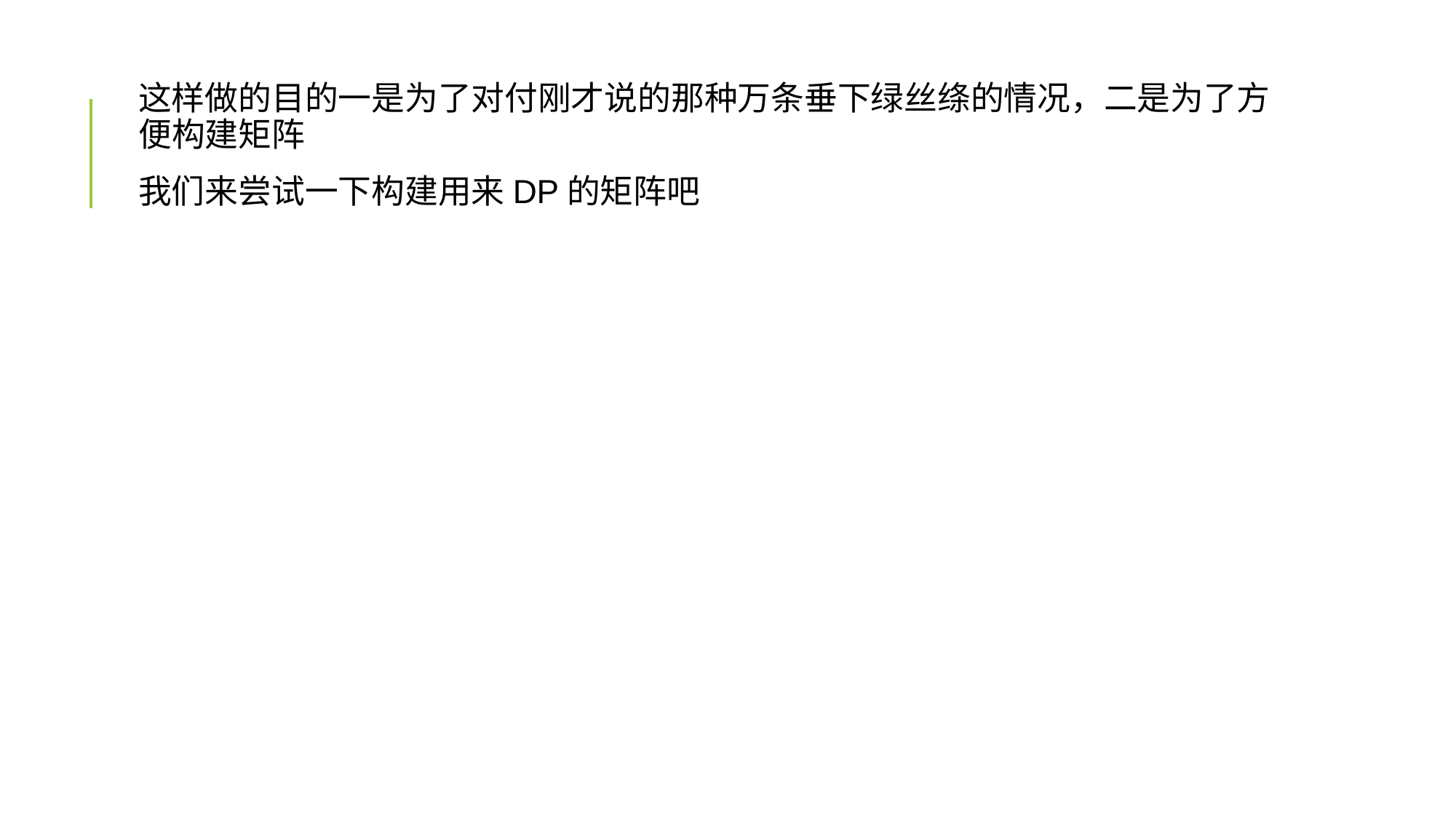

这样做的目的一是为了对付刚才说的那种万条垂下绿丝绦的情况，二是为了方便构建矩阵
我们来尝试一下构建用来DP的矩阵吧